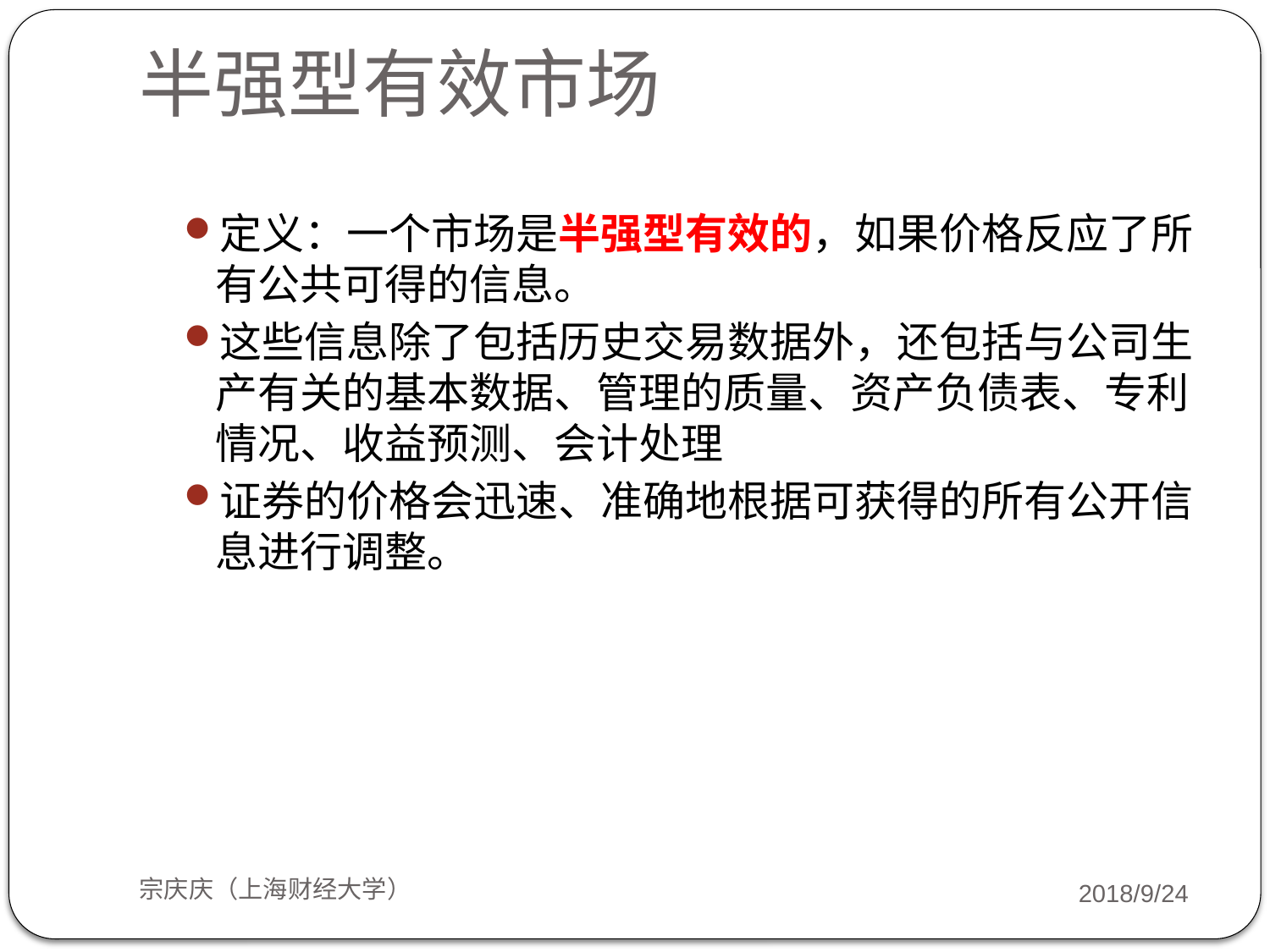

# 半强型有效市场
定义：一个市场是半强型有效的，如果价格反应了所有公共可得的信息。
这些信息除了包括历史交易数据外，还包括与公司生产有关的基本数据、管理的质量、资产负债表、专利情况、收益预测、会计处理
证券的价格会迅速、准确地根据可获得的所有公开信息进行调整。

宗庆庆（上海财经大学）
2018/9/24